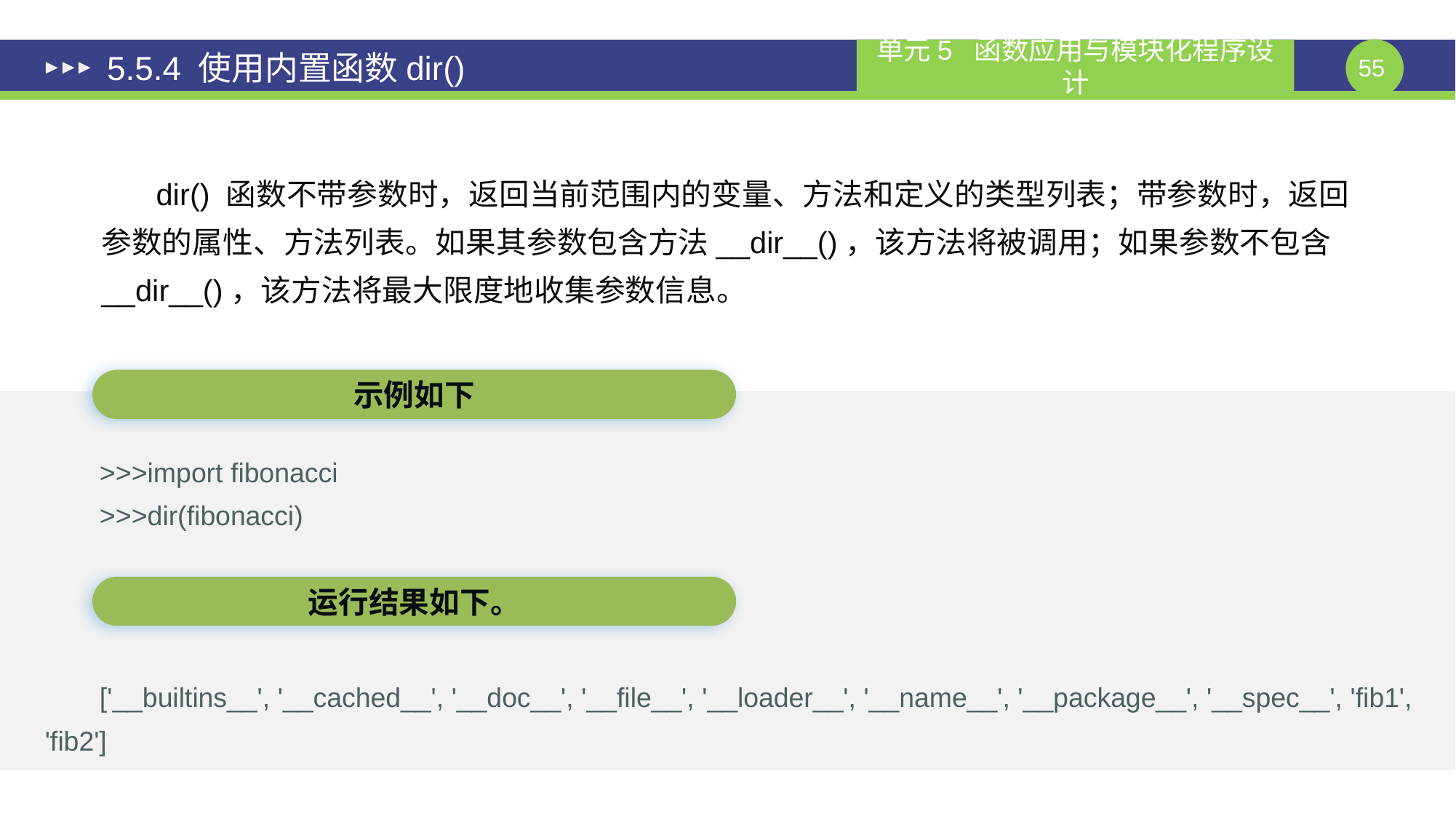

# 5.5.4 使用内置函数dir()
dir() 函数不带参数时，返回当前范围内的变量、方法和定义的类型列表；带参数时，返回参数的属性、方法列表。如果其参数包含方法__dir__()，该方法将被调用；如果参数不包含__dir__()，该方法将最大限度地收集参数信息。
示例如下

>>>import fibonacci
>>>dir(fibonacci)
运行结果如下。
['__builtins__', '__cached__', '__doc__', '__file__', '__loader__', '__name__', '__package__', '__spec__', 'fib1', 'fib2']